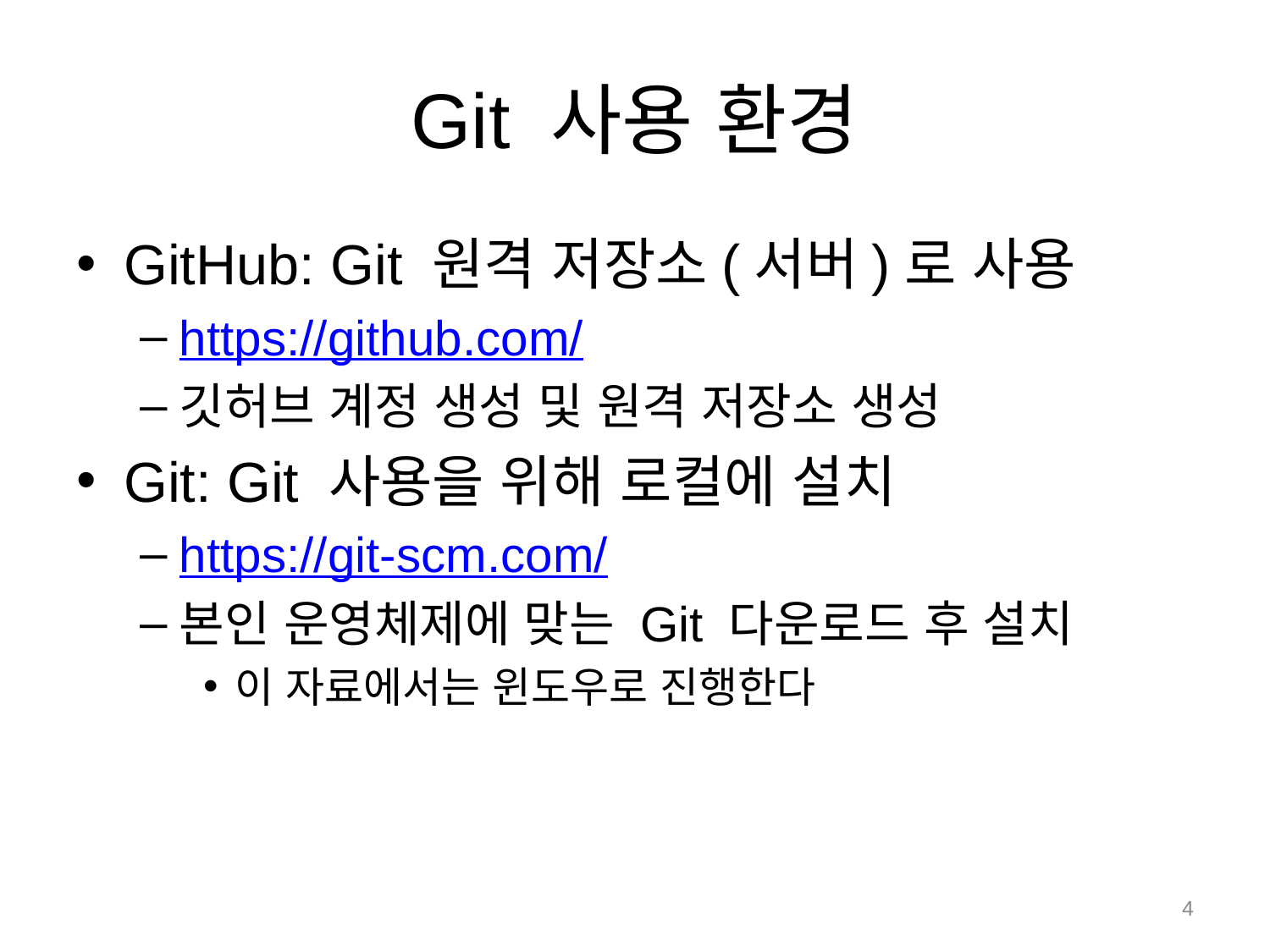

# Git 사용 환경
GitHub: Git 원격 저장소(서버)로 사용
https://github.com/
깃허브 계정 생성 및 원격 저장소 생성
Git: Git 사용을 위해 로컬에 설치
https://git-scm.com/
본인 운영체제에 맞는 Git 다운로드 후 설치
이 자료에서는 윈도우로 진행한다
4